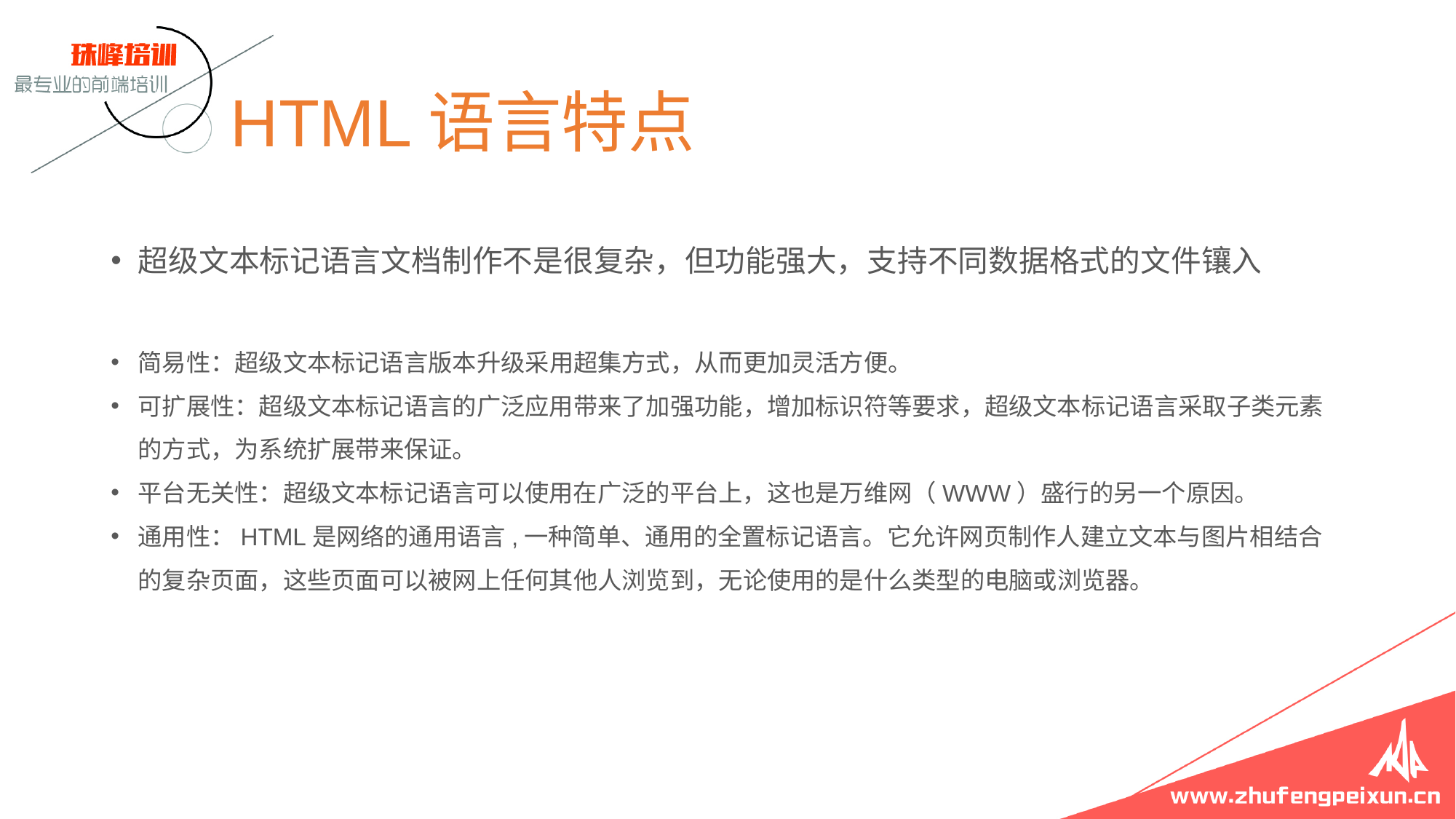

# HTML语言特点
超级文本标记语言文档制作不是很复杂，但功能强大，支持不同数据格式的文件镶入

简易性：超级文本标记语言版本升级采用超集方式，从而更加灵活方便。
可扩展性：超级文本标记语言的广泛应用带来了加强功能，增加标识符等要求，超级文本标记语言采取子类元素的方式，为系统扩展带来保证。
平台无关性：超级文本标记语言可以使用在广泛的平台上，这也是万维网（WWW）盛行的另一个原因。
通用性：HTML是网络的通用语言,一种简单、通用的全置标记语言。它允许网页制作人建立文本与图片相结合的复杂页面，这些页面可以被网上任何其他人浏览到，无论使用的是什么类型的电脑或浏览器。